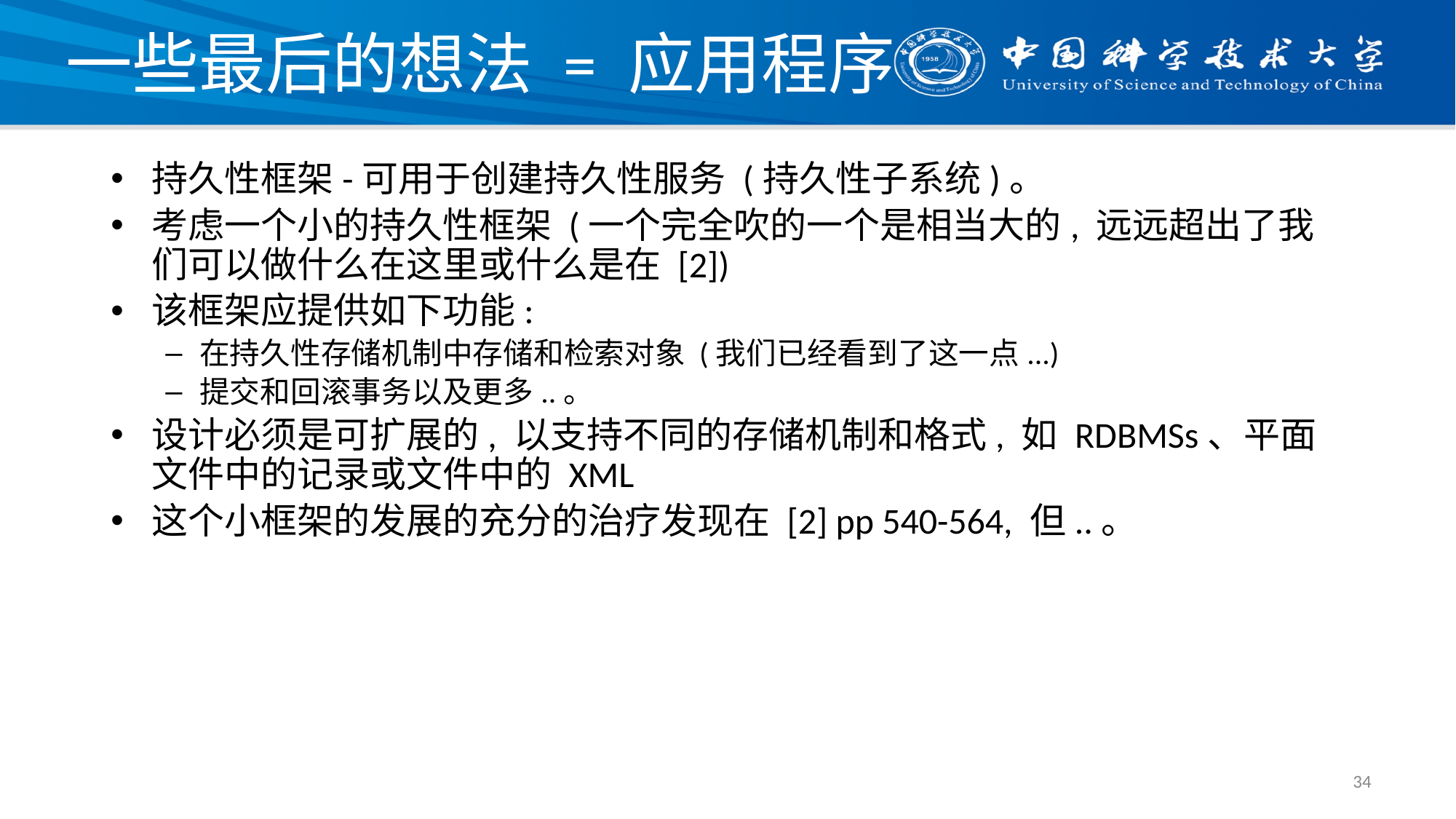

# 一些最后的想法 = 应用程序
持久性框架-可用于创建持久性服务 (持久性子系统)。
考虑一个小的持久性框架 (一个完全吹的一个是相当大的, 远远超出了我们可以做什么在这里或什么是在 [2])
该框架应提供如下功能:
在持久性存储机制中存储和检索对象 (我们已经看到了这一点...)
提交和回滚事务以及更多..。
设计必须是可扩展的, 以支持不同的存储机制和格式, 如 RDBMSs、平面文件中的记录或文件中的 XML
这个小框架的发展的充分的治疗发现在 [2] pp 540-564, 但..。
34